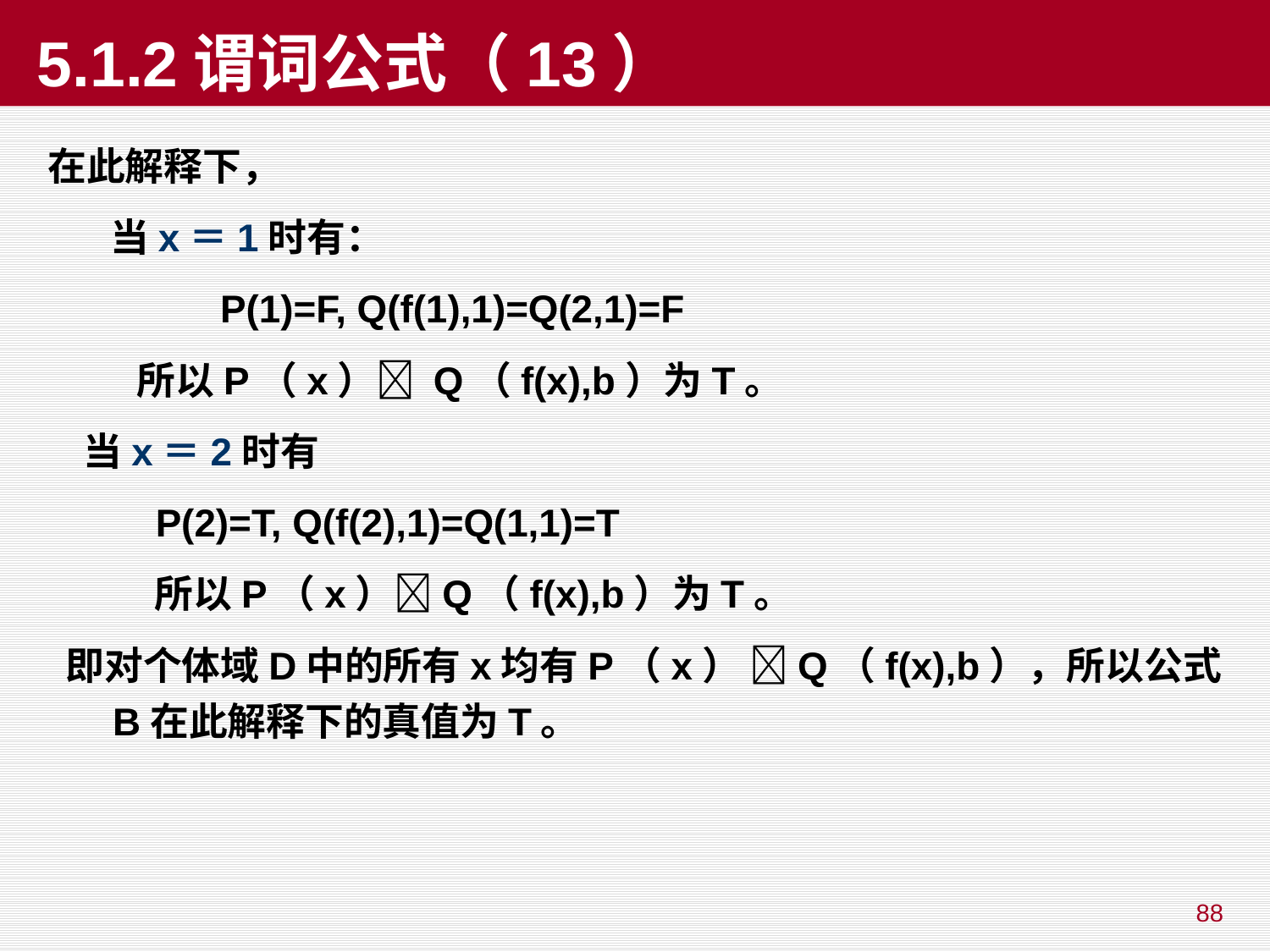

# 5.1.2谓词公式（13）
在此解释下，
      当x＝1时有：
                P(1)=F, Q(f(1),1)=Q(2,1)=F
         所以P（x）→ Q（f(x),b）为T。
   当x＝2时有
          P(2)=T, Q(f(2),1)=Q(1,1)=T
           所以P（x）→Q（f(x),b）为T。
 即对个体域D中的所有x均有P（x） →Q（f(x),b），所以公式B在此解释下的真值为T。

88